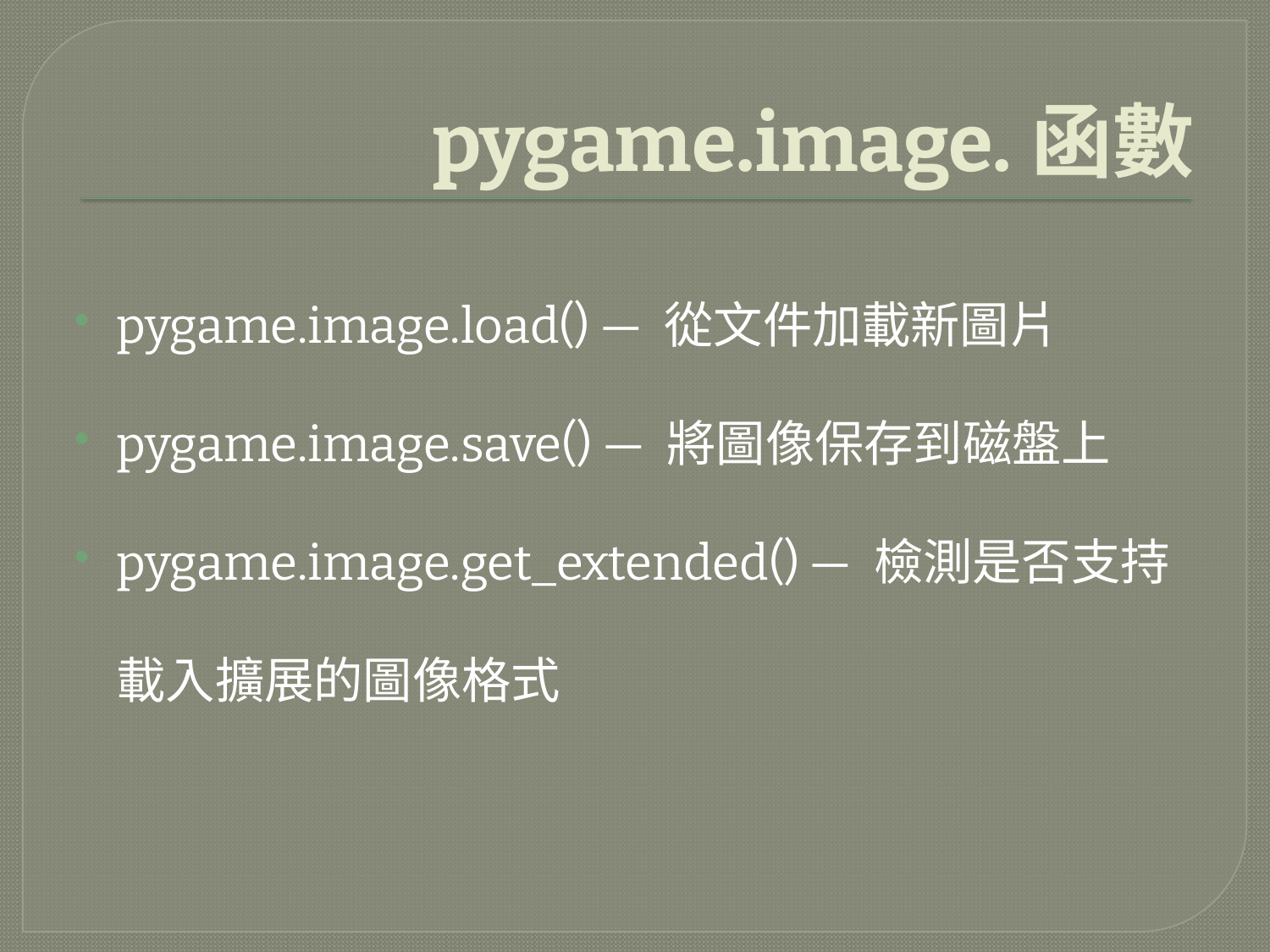

# pygame.image.函數
pygame.image.load() — 從文件加載新圖片
pygame.image.save() — 將圖像保存到磁盤上
pygame.image.get_extended() — 檢測是否支持載入擴展的圖像格式